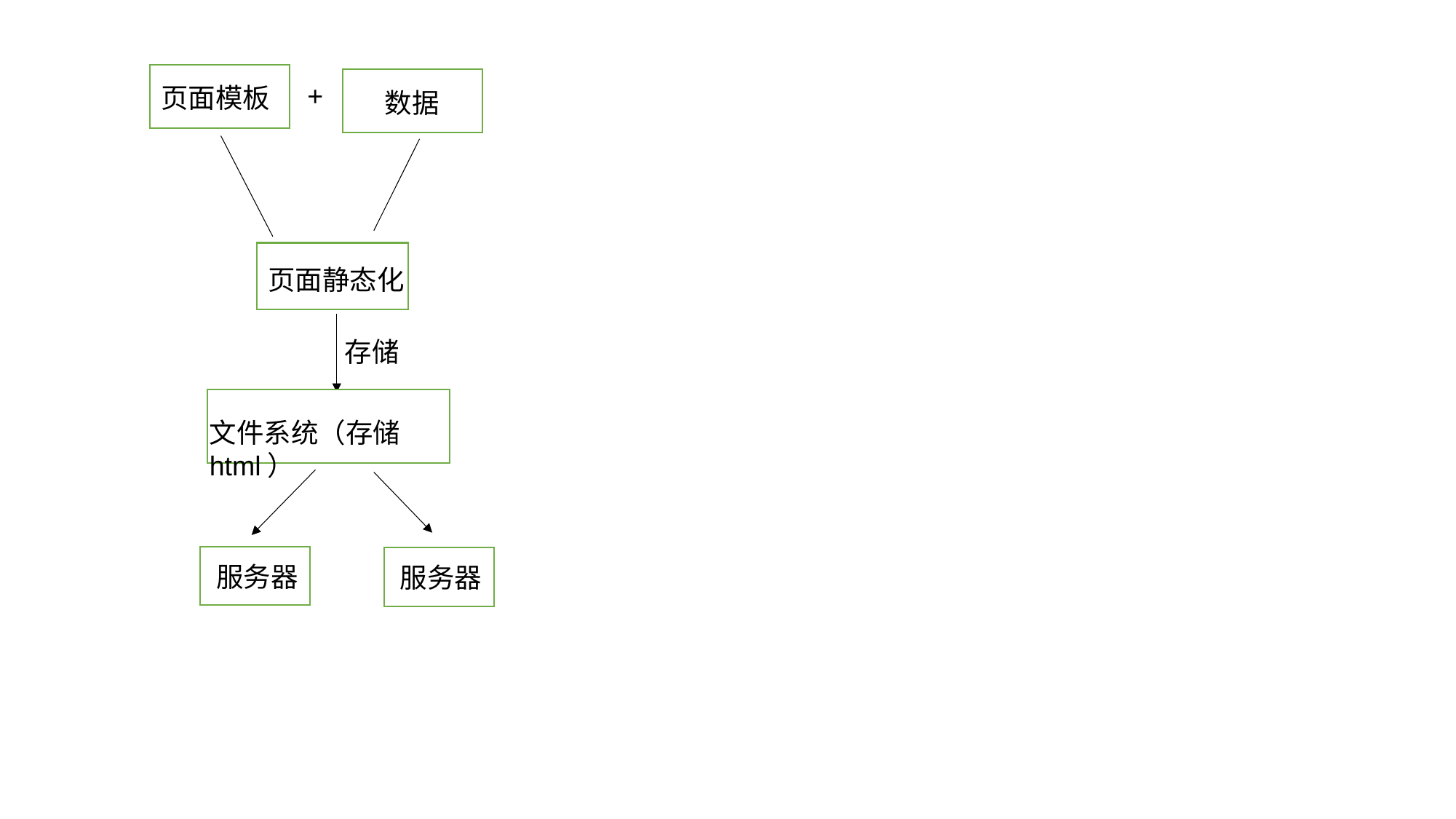

+
页面模板
数据

页面静态化
存储

文件系统（存储html）

服务器
服务器